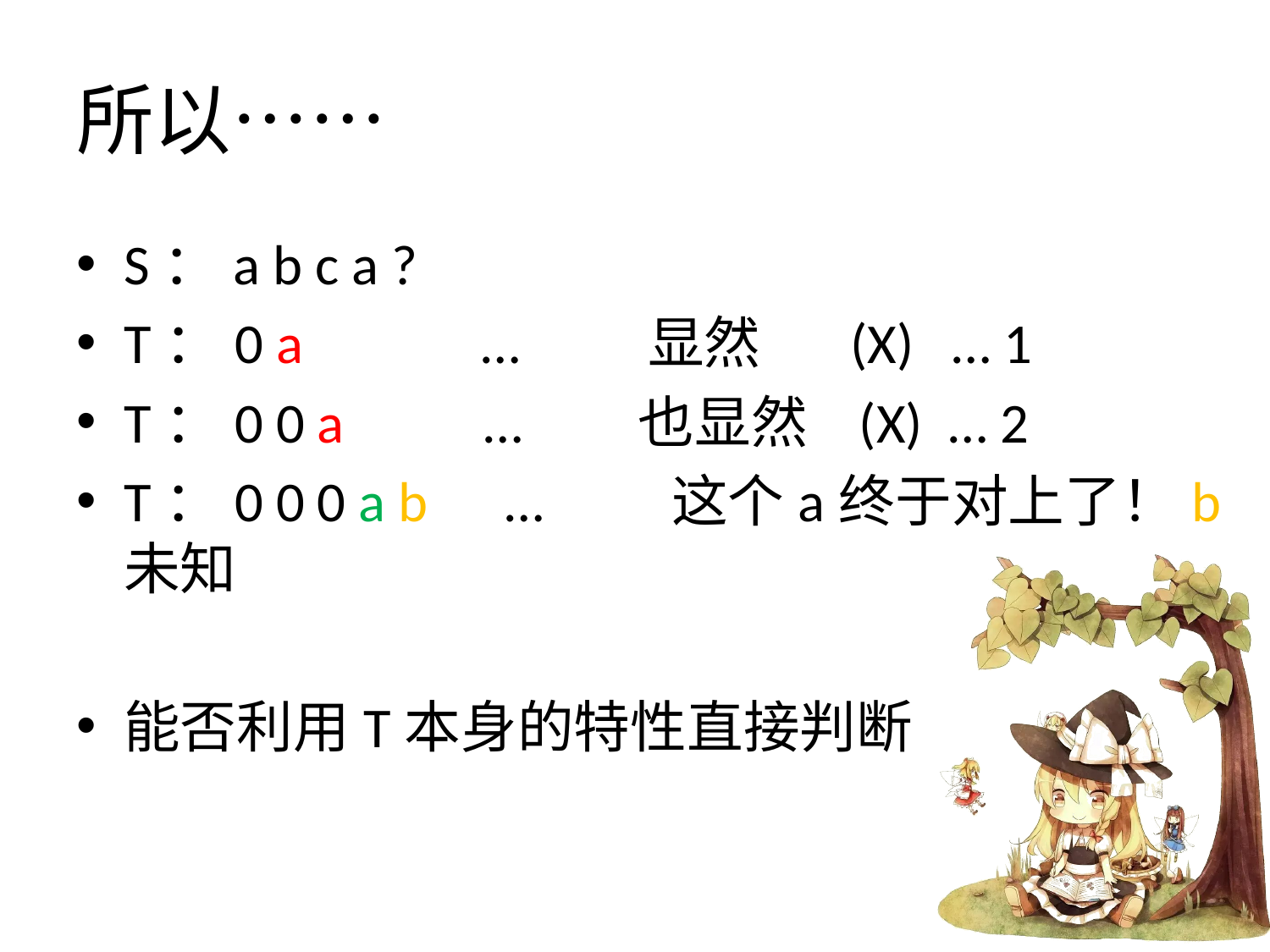

# 所以……
S：a b c a ?
T：0 a              …         显然      (X)   … 1
T：0 0 a           …        也显然   (X)  … 2
T：0 0 0 a b	…         这个a终于对上了！b未知

能否利用T本身的特性直接判断